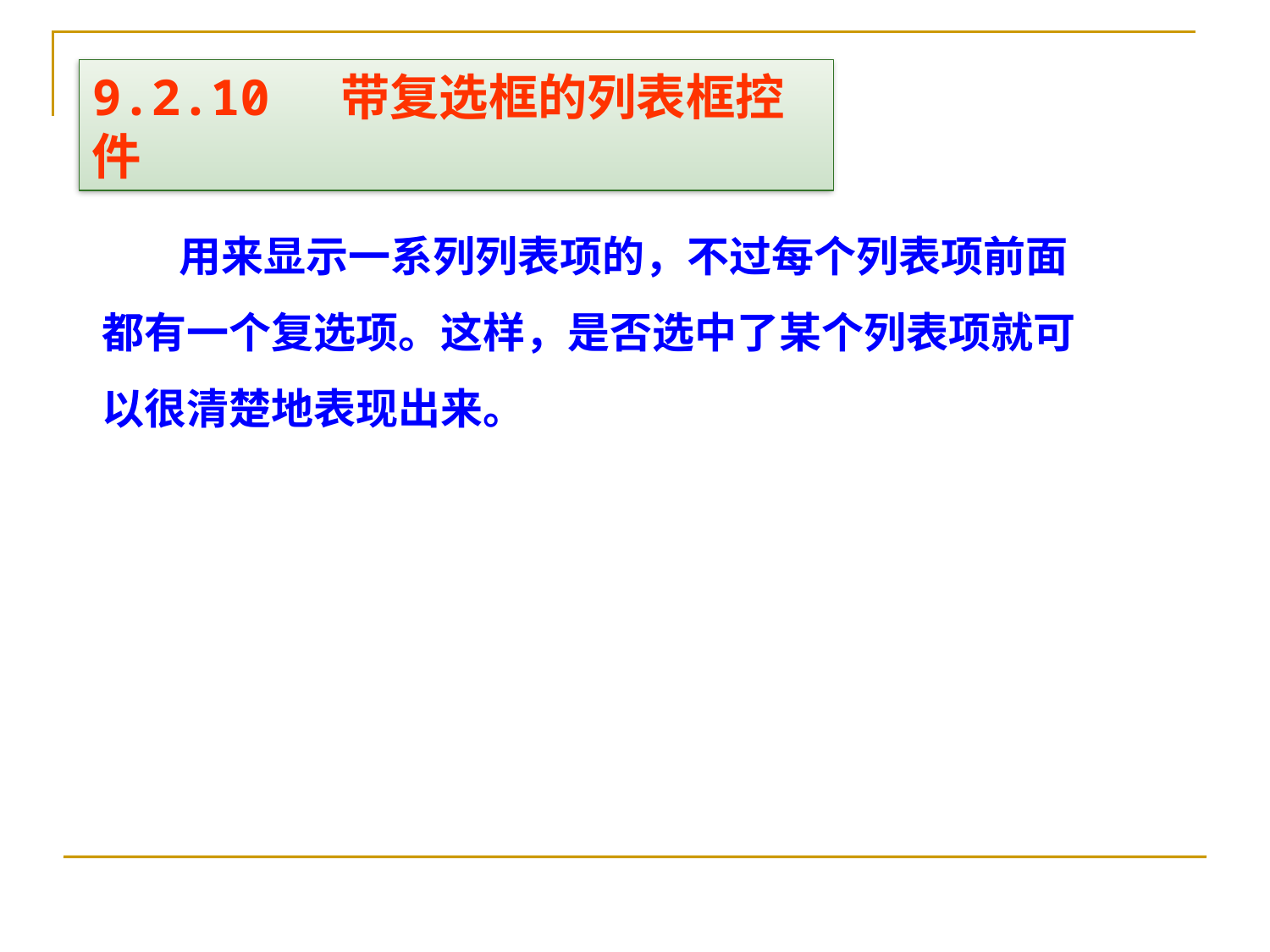

9.2.10  带复选框的列表框控件
       用来显示一系列列表项的，不过每个列表项前面都有一个复选项。这样，是否选中了某个列表项就可以很清楚地表现出来。